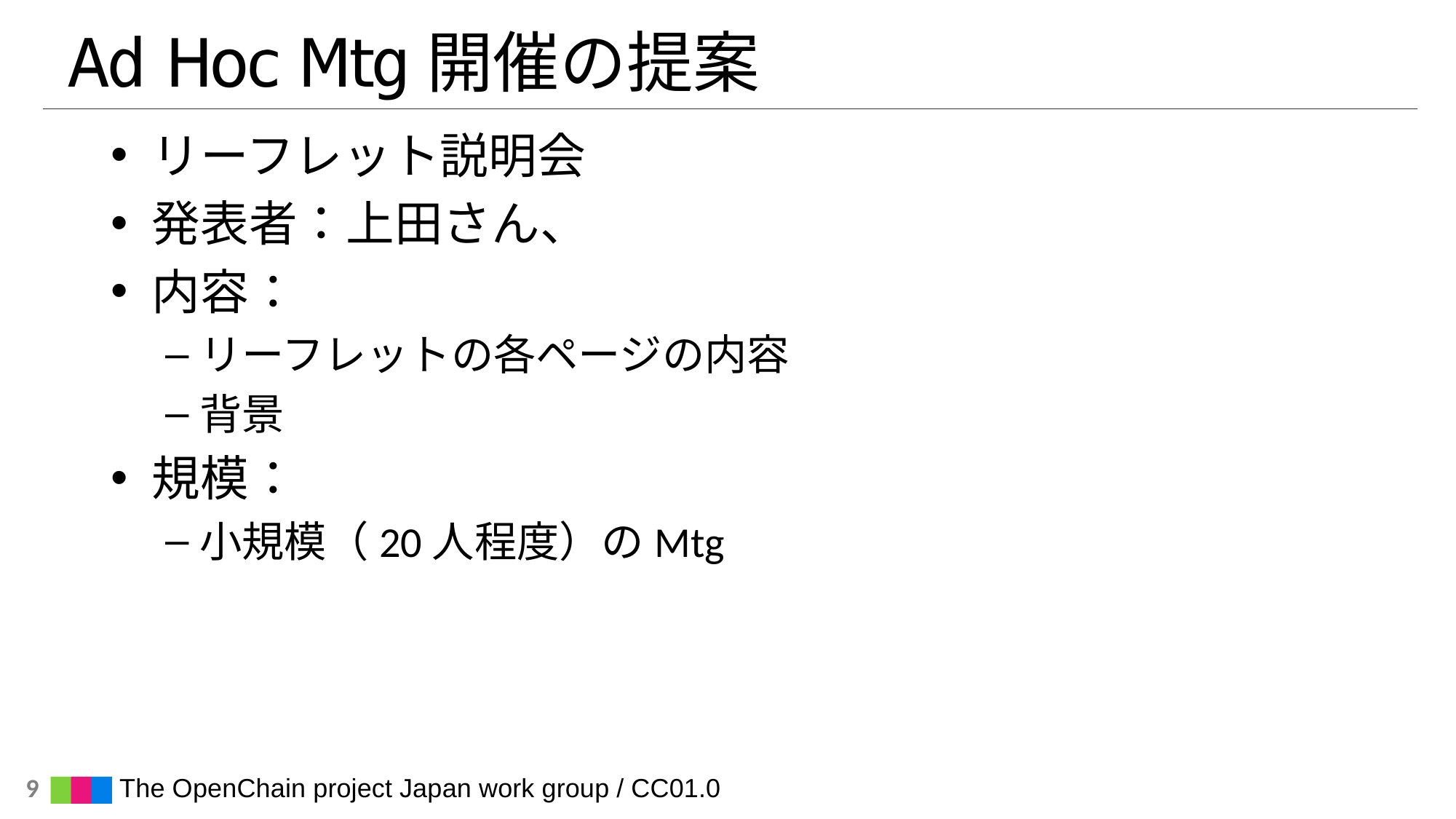

# Ad Hoc Mtg開催の提案
リーフレット説明会
発表者：上田さん、
内容：
リーフレットの各ページの内容
背景
規模：
小規模（20人程度）のMtg